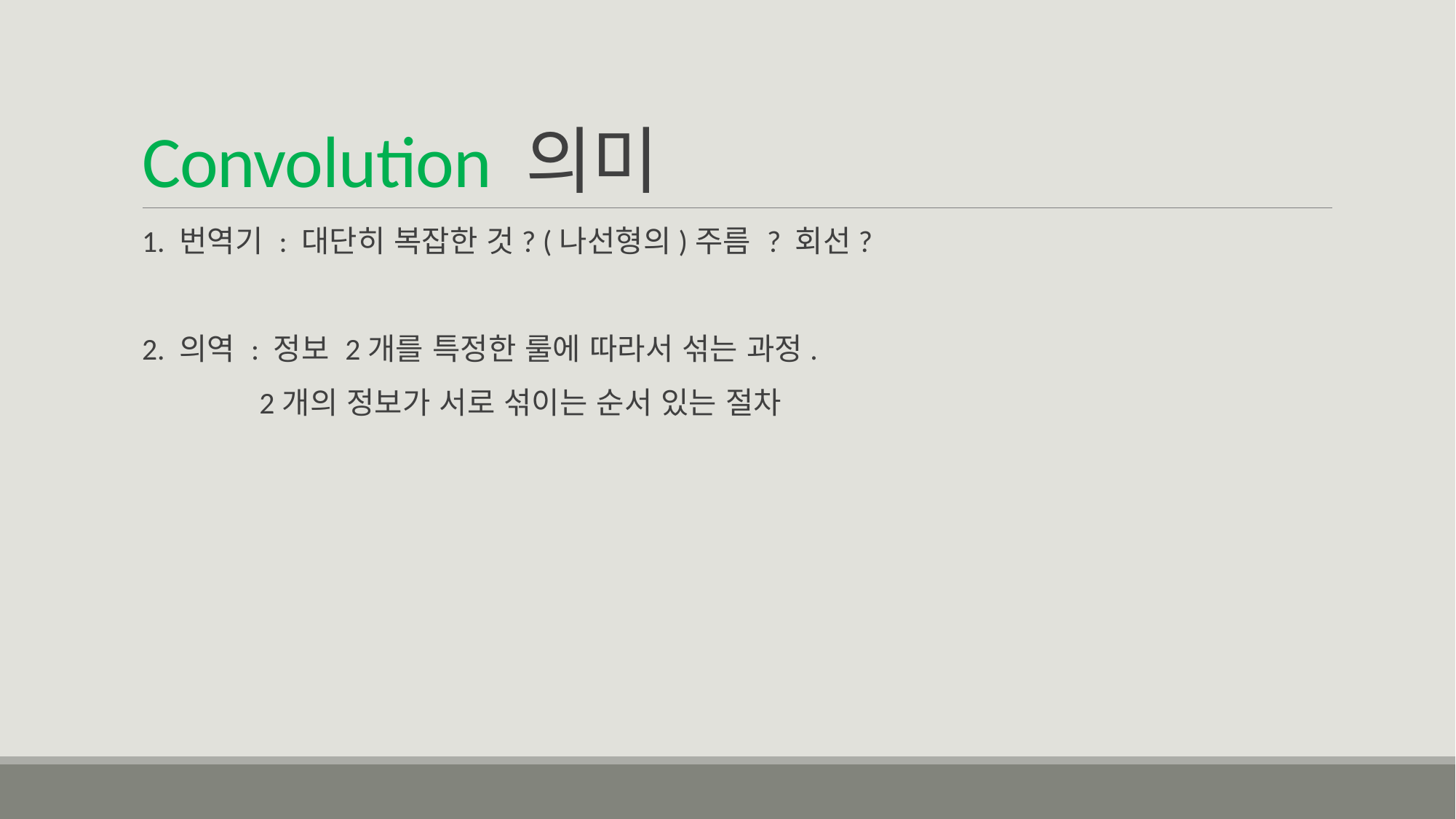

# Convolution 의미
1. 번역기 : 대단히 복잡한 것? (나선형의)주름 ? 회선?

2. 의역 : 정보 2개를 특정한 룰에 따라서 섞는 과정.
                 2개의 정보가 서로 섞이는 순서 있는 절차